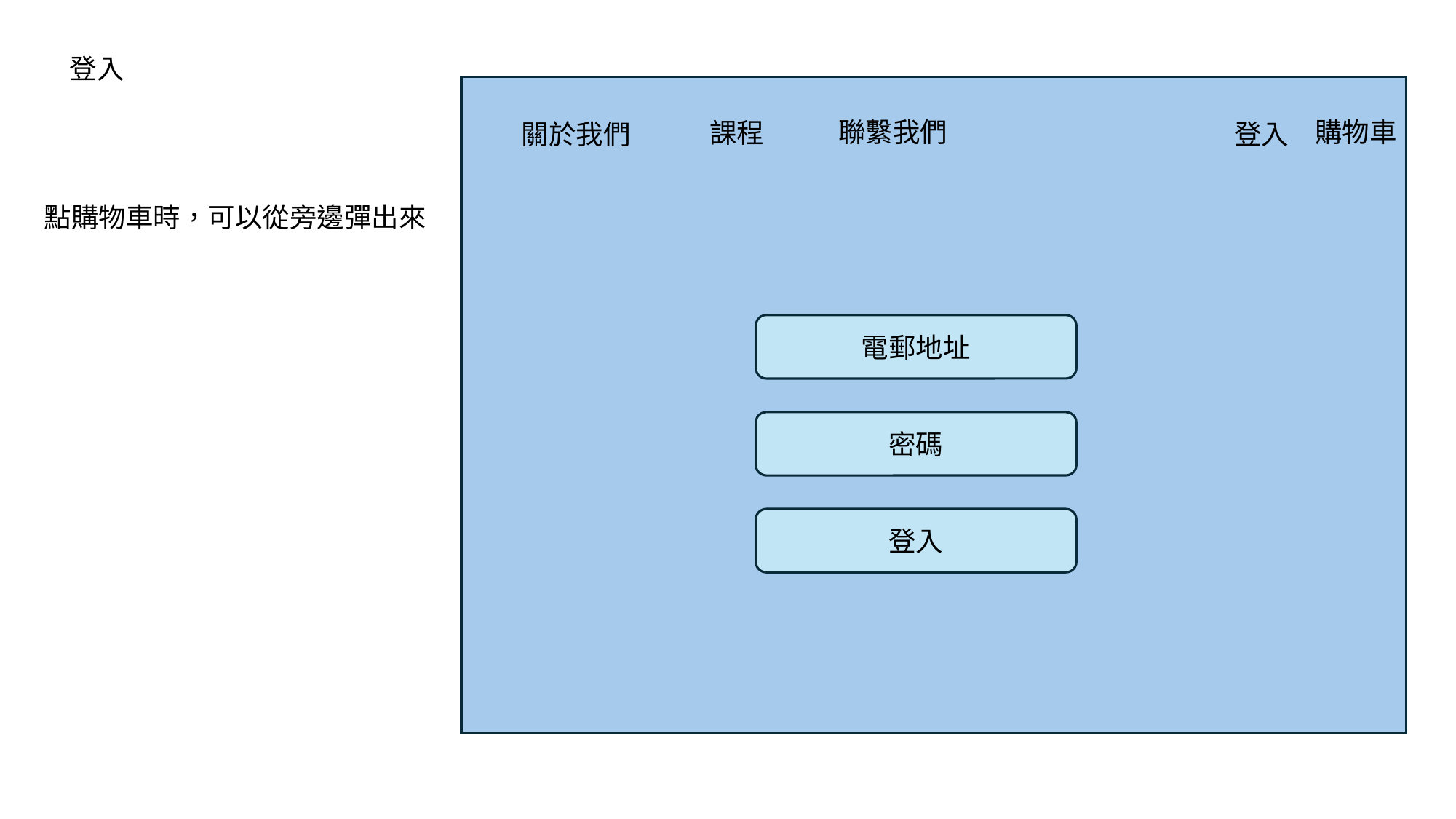

登入

課程
關於我們
電郵地址
密碼
聯繫我們
購物車
登入
點購物車時，可以從旁邊彈出來
登入